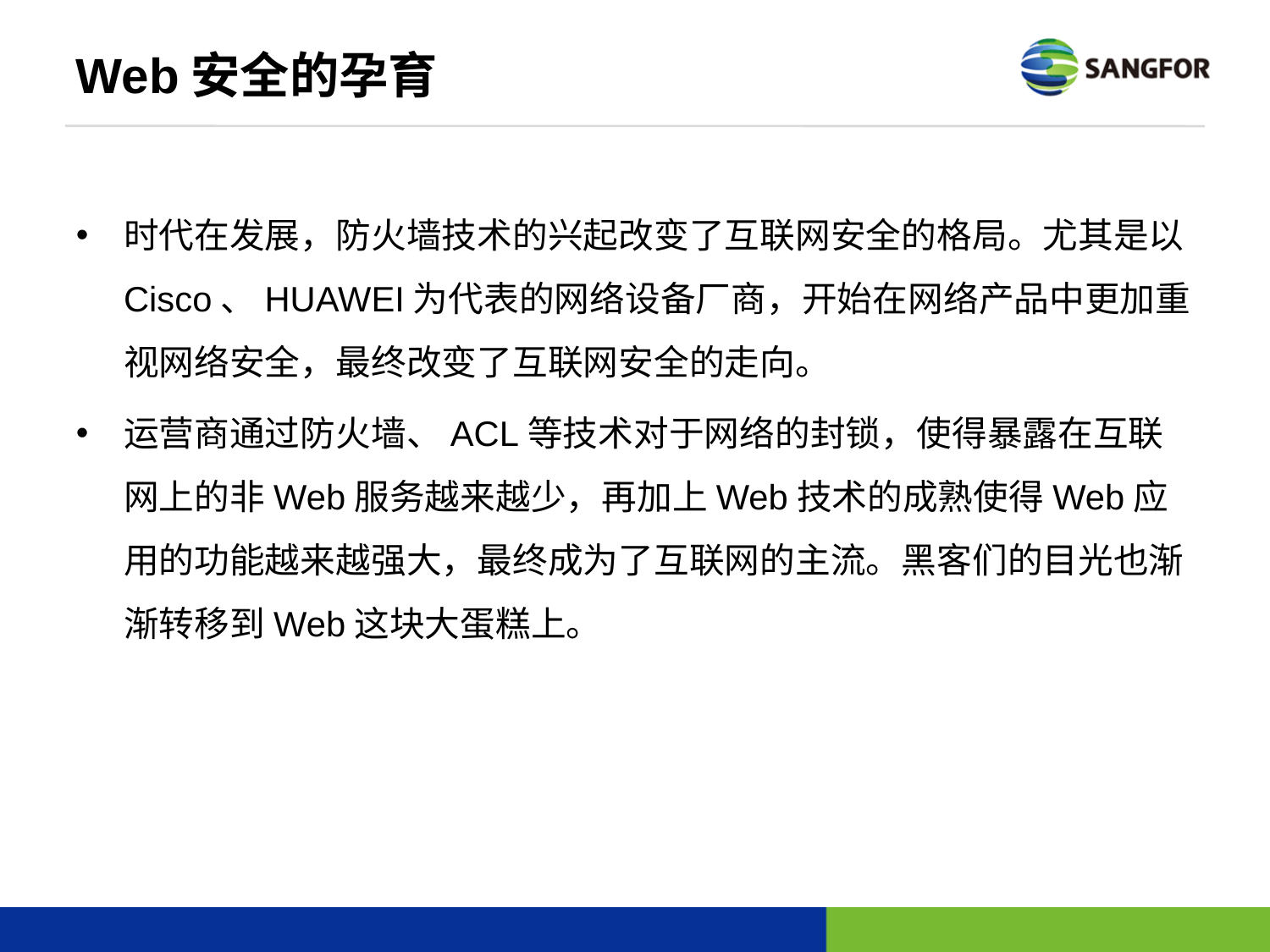

# Web安全的孕育
时代在发展，防火墙技术的兴起改变了互联网安全的格局。尤其是以Cisco、HUAWEI为代表的网络设备厂商，开始在网络产品中更加重视网络安全，最终改变了互联网安全的走向。
运营商通过防火墙、ACL等技术对于网络的封锁，使得暴露在互联网上的非Web服务越来越少，再加上Web技术的成熟使得Web应用的功能越来越强大，最终成为了互联网的主流。黑客们的目光也渐渐转移到Web这块大蛋糕上。